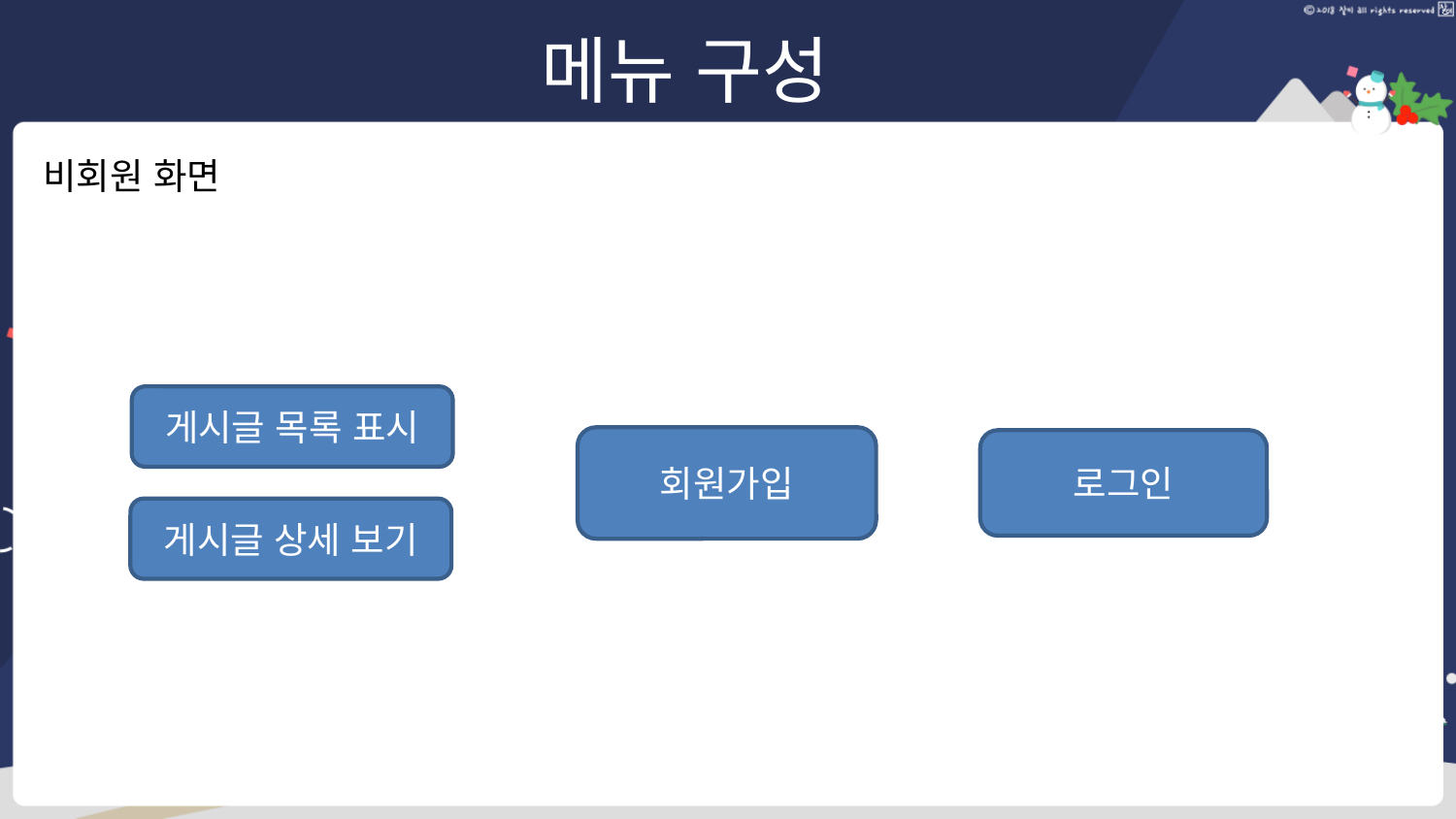

# 메뉴 구성
비회원 화면
게시글 목록 표시
회원가입
로그인
게시글 상세 보기